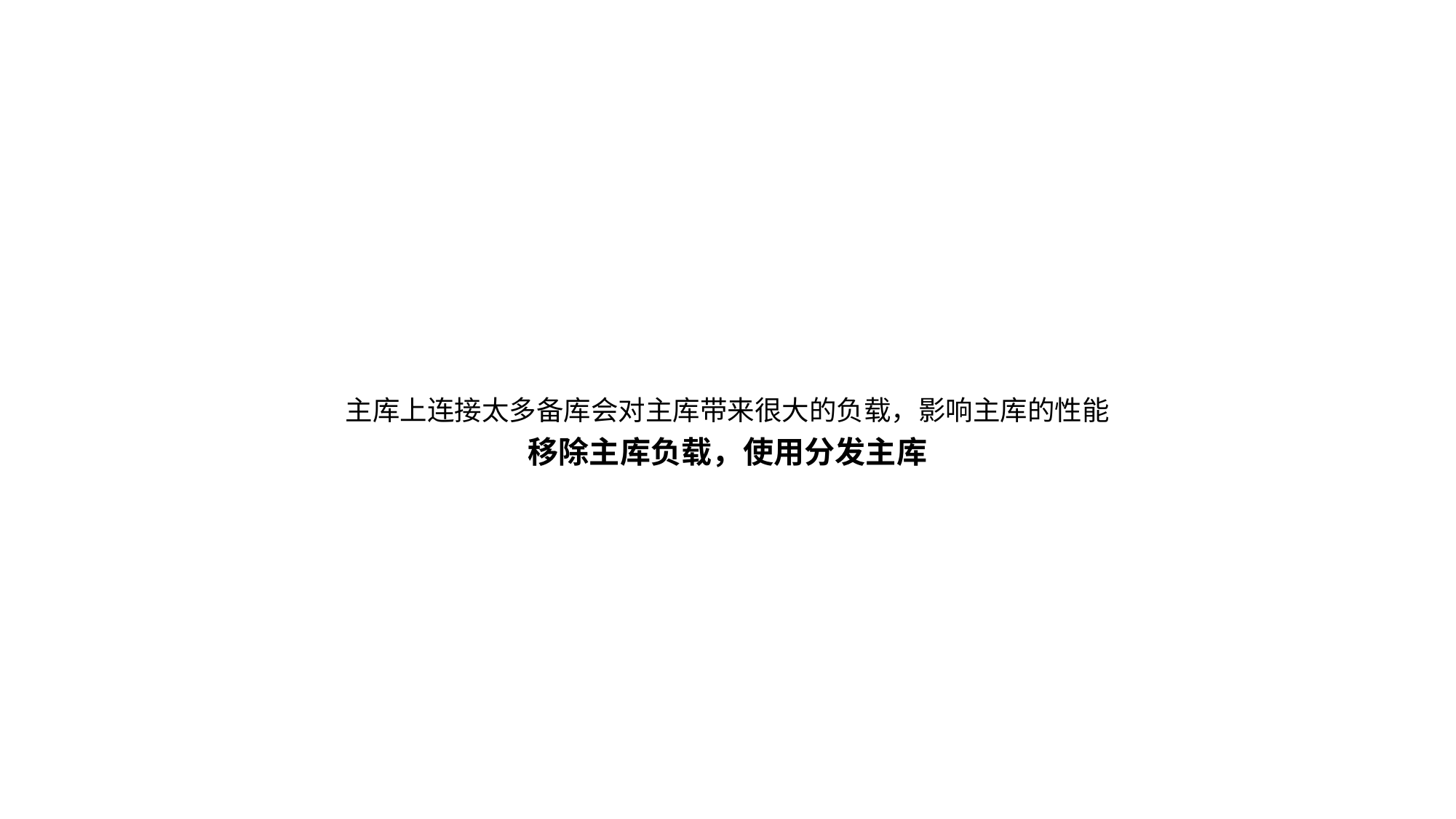

主库上连接太多备库会对主库带来很大的负载，影响主库的性能
移除主库负载，使用分发主库